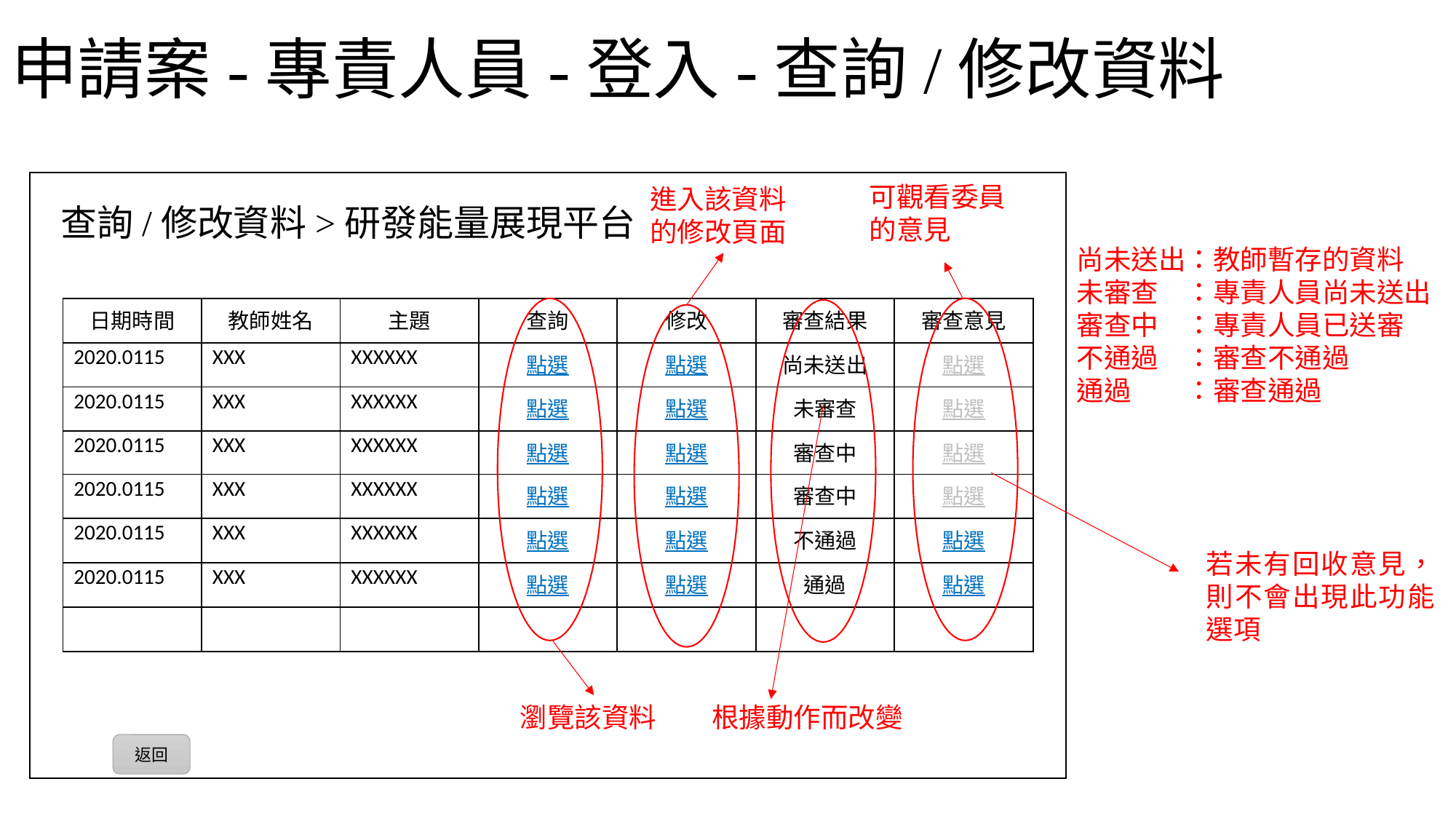

# 申請案-專責人員-登入-查詢/修改資料

可觀看委員的意見
進入該資料的修改頁面
查詢/修改資料>研發能量展現平台

尚未送出：教師暫存的資料
未審查　：專責人員尚未送出
審查中　：專責人員已送審
不通過　：審查不通過
通過　　：審查通過

| 日期時間 | 教師姓名 | 主題 | 查詢 | 修改 | 審查結果 | 審查意見 |
| --- | --- | --- | --- | --- | --- | --- |
| 2020.0115 | XXX | XXXXXX | 點選 | 點選 | 尚未送出 | 點選 |
| 2020.0115 | XXX | XXXXXX | 點選 | 點選 | 未審查 | 點選 |
| 2020.0115 | XXX | XXXXXX | 點選 | 點選 | 審查中 | 點選 |
| 2020.0115 | XXX | XXXXXX | 點選 | 點選 | 審查中 | 點選 |
| 2020.0115 | XXX | XXXXXX | 點選 | 點選 | 不通過 | 點選 |
| 2020.0115 | XXX | XXXXXX | 點選 | 點選 | 通過 | 點選 |
|  |  |  |  |  |  |  |

若未有回收意見，則不會出現此功能選項
瀏覽該資料
根據動作而改變
返回